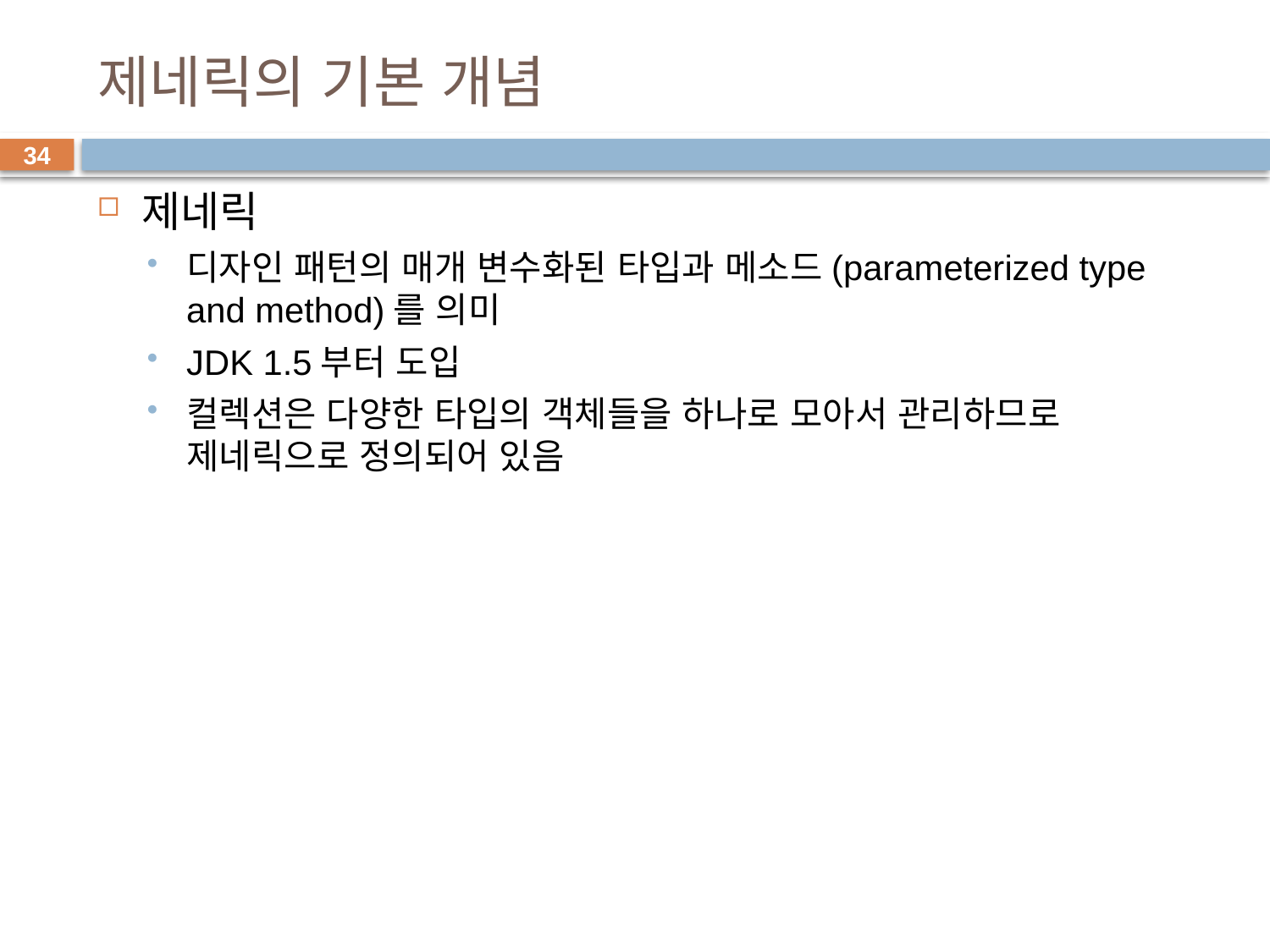

# 제네릭의 기본 개념
34
제네릭
디자인 패턴의 매개 변수화된 타입과 메소드(parameterized type and method)를 의미
JDK 1.5부터 도입
컬렉션은 다양한 타입의 객체들을 하나로 모아서 관리하므로 제네릭으로 정의되어 있음